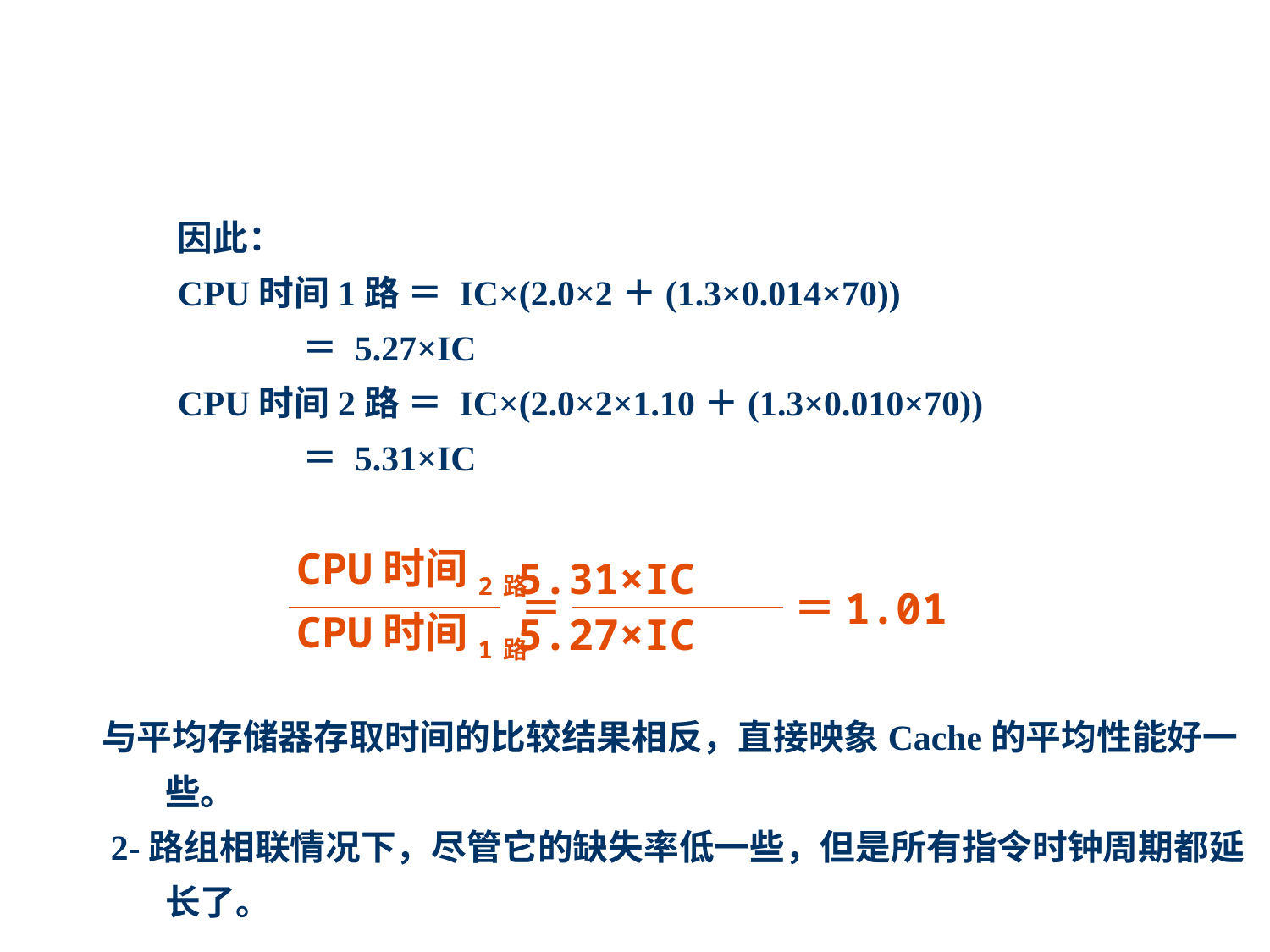

因此：
CPU时间1路 ＝ IC×(2.0×2＋(1.3×0.014×70))
      ＝ 5.27×IC
CPU时间2路 ＝ IC×(2.0×2×1.10＋(1.3×0.010×70))
      ＝ 5.31×IC

CPU时间2路
5.31×IC
───── ＝ ───── ＝1.01
CPU时间1路
5.27×IC
与平均存储器存取时间的比较结果相反，直接映象Cache的平均性能好一些。
 2-路组相联情况下，尽管它的缺失率低一些，但是所有指令时钟周期都延长了。